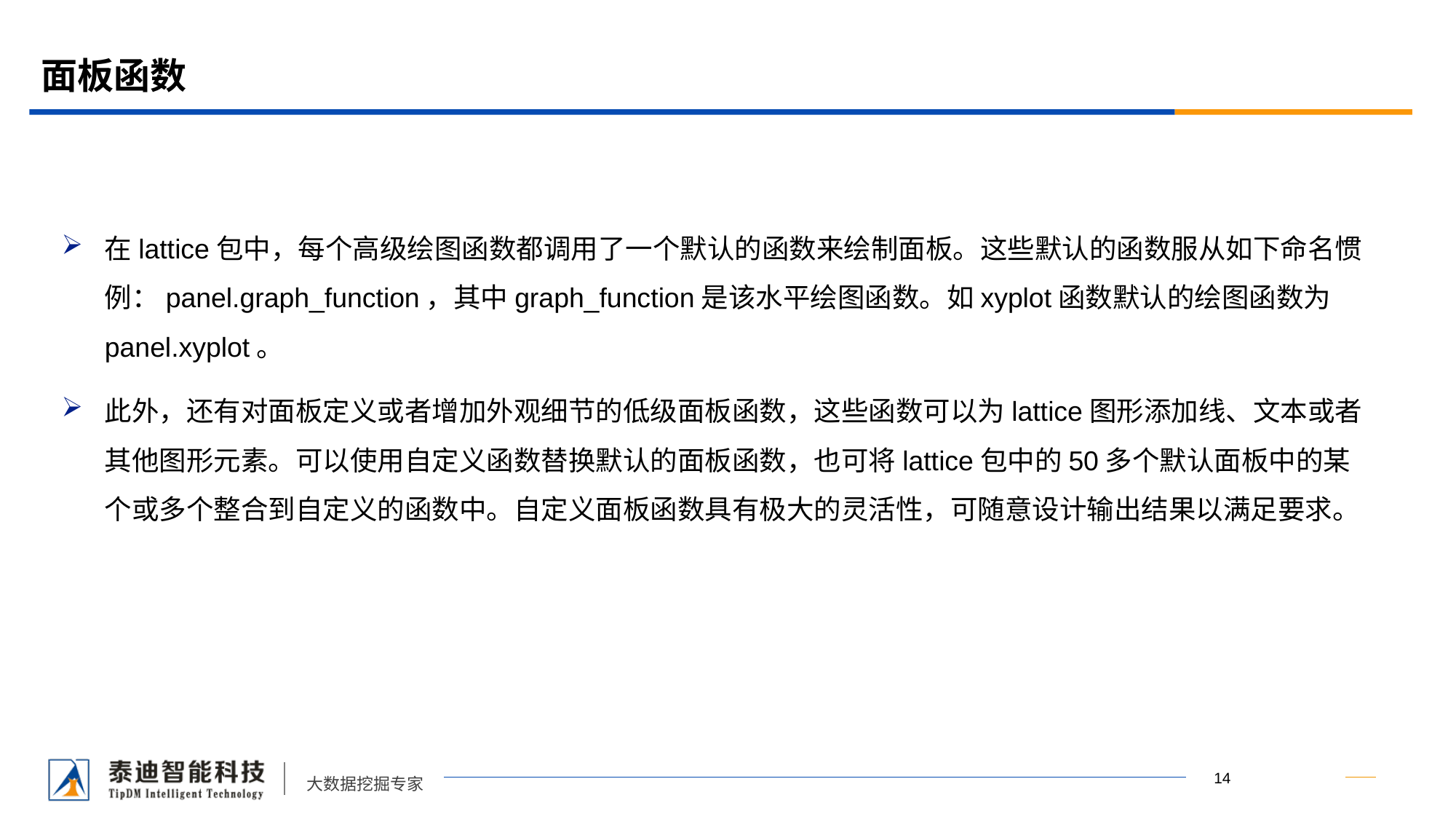

# 面板函数

在lattice包中，每个高级绘图函数都调用了一个默认的函数来绘制面板。这些默认的函数服从如下命名惯例：panel.graph_function，其中graph_function是该水平绘图函数。如xyplot函数默认的绘图函数为panel.xyplot。
此外，还有对面板定义或者增加外观细节的低级面板函数，这些函数可以为lattice图形添加线、文本或者其他图形元素。可以使用自定义函数替换默认的面板函数，也可将lattice包中的50多个默认面板中的某个或多个整合到自定义的函数中。自定义面板函数具有极大的灵活性，可随意设计输出结果以满足要求。